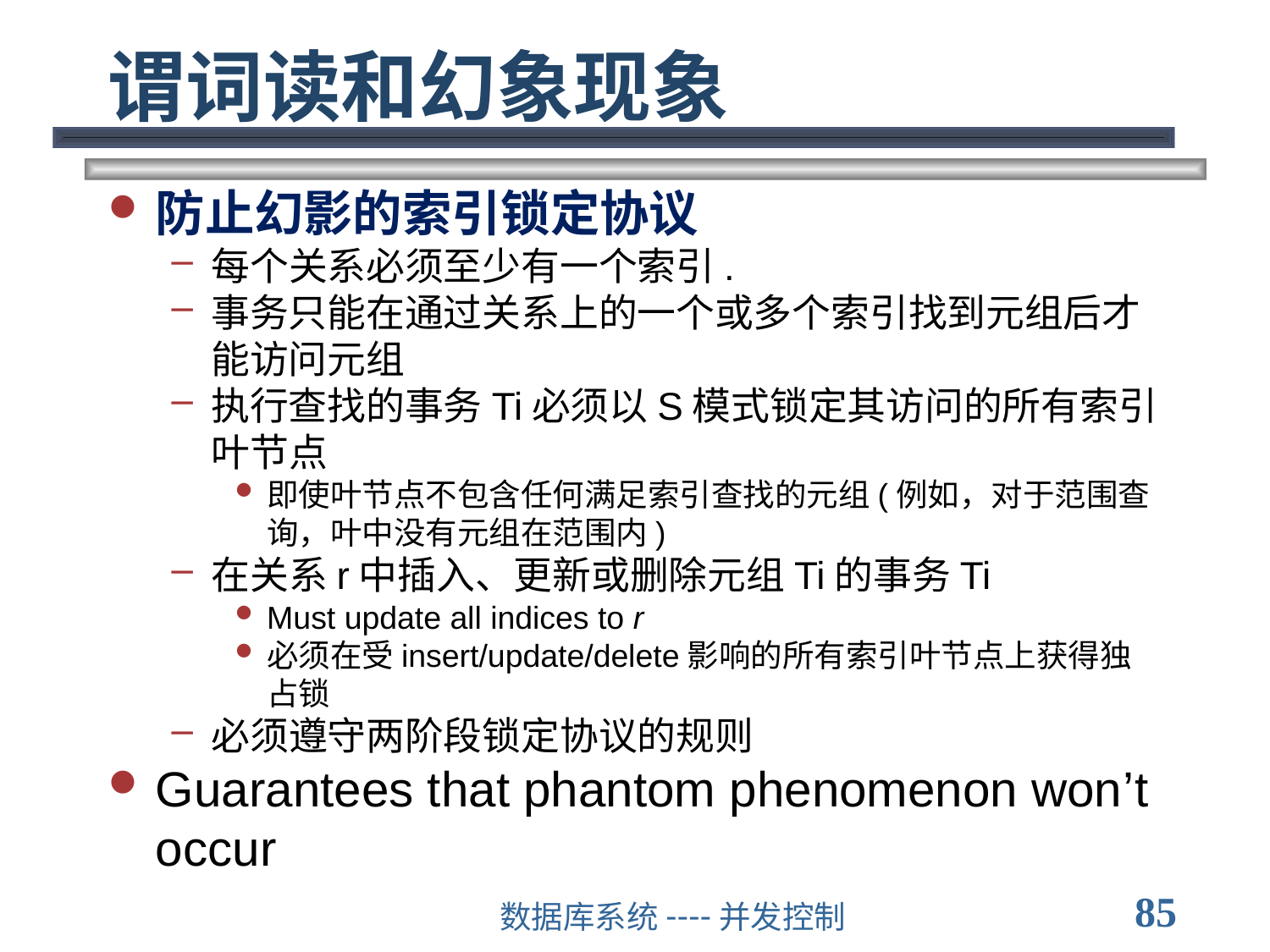

# 谓词读和幻象现象
防止幻影的索引锁定协议
每个关系必须至少有一个索引.
事务只能在通过关系上的一个或多个索引找到元组后才能访问元组
执行查找的事务Ti必须以S模式锁定其访问的所有索引叶节点
即使叶节点不包含任何满足索引查找的元组(例如，对于范围查询，叶中没有元组在范围内)
在关系r中插入、更新或删除元组Ti的事务Ti
Must update all indices to r
必须在受insert/update/delete影响的所有索引叶节点上获得独占锁
必须遵守两阶段锁定协议的规则
Guarantees that phantom phenomenon won’t occur

85
数据库系统----并发控制